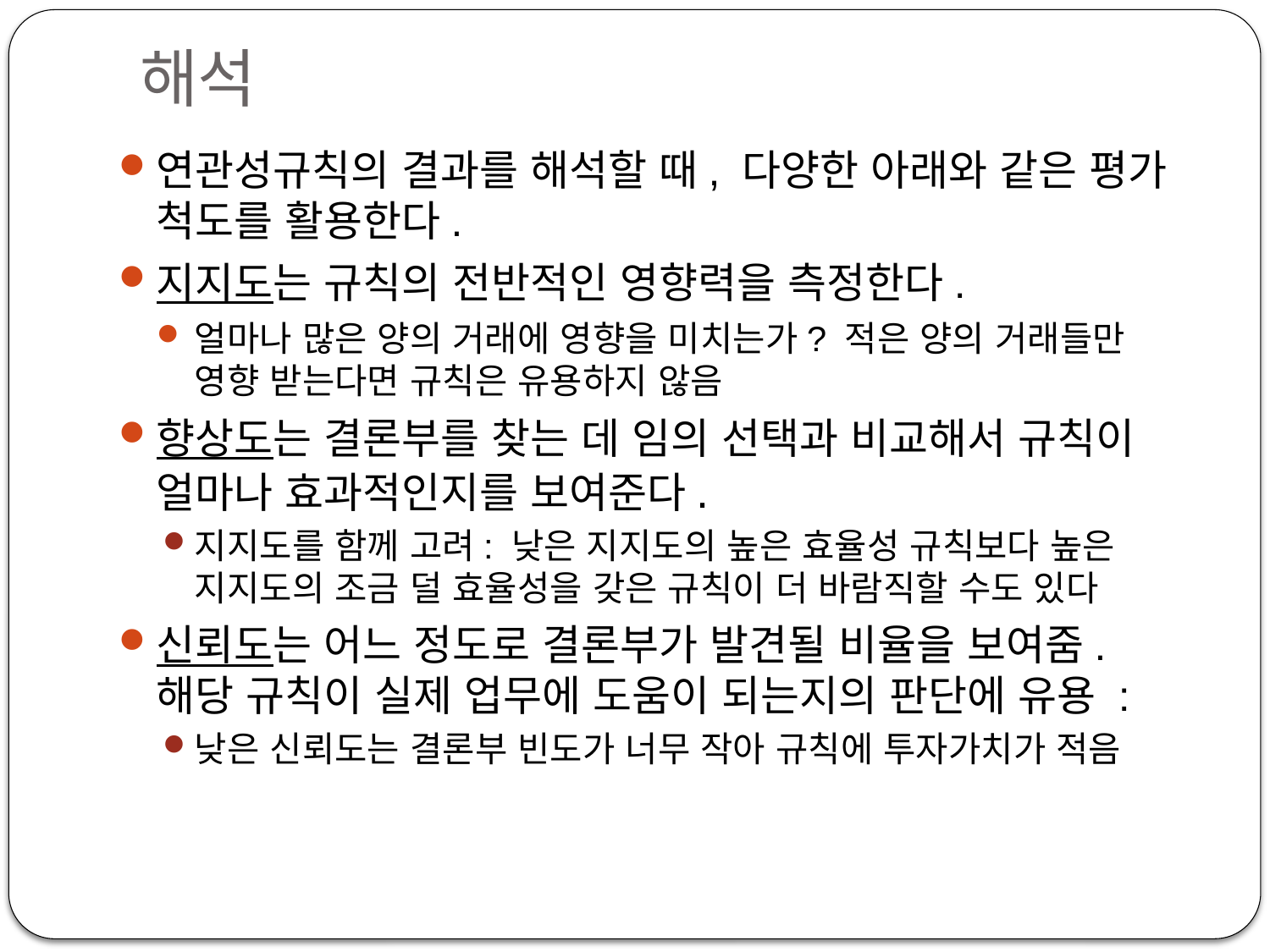

# 해석
연관성규칙의 결과를 해석할 때, 다양한 아래와 같은 평가 척도를 활용한다.
지지도는 규칙의 전반적인 영향력을 측정한다.
얼마나 많은 양의 거래에 영향을 미치는가? 적은 양의 거래들만 영향 받는다면 규칙은 유용하지 않음
향상도는 결론부를 찾는 데 임의 선택과 비교해서 규칙이 얼마나 효과적인지를 보여준다.
지지도를 함께 고려: 낮은 지지도의 높은 효율성 규칙보다 높은 지지도의 조금 덜 효율성을 갖은 규칙이 더 바람직할 수도 있다
신뢰도는 어느 정도로 결론부가 발견될 비율을 보여줌. 해당 규칙이 실제 업무에 도움이 되는지의 판단에 유용 :
낮은 신뢰도는 결론부 빈도가 너무 작아 규칙에 투자가치가 적음